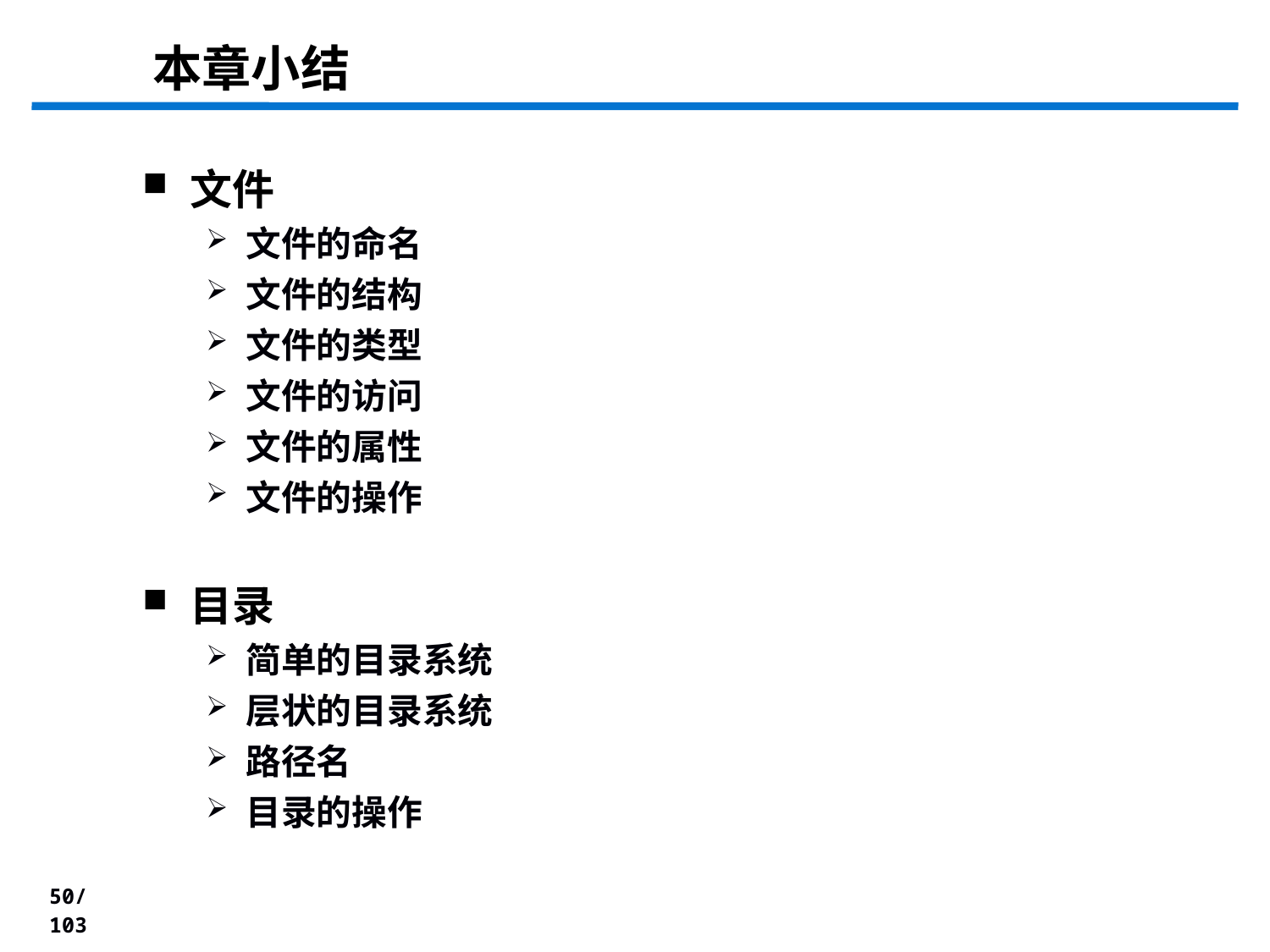

本章小结
文件
文件的命名
文件的结构
文件的类型
文件的访问
文件的属性
文件的操作

目录
简单的目录系统
层状的目录系统
路径名
目录的操作